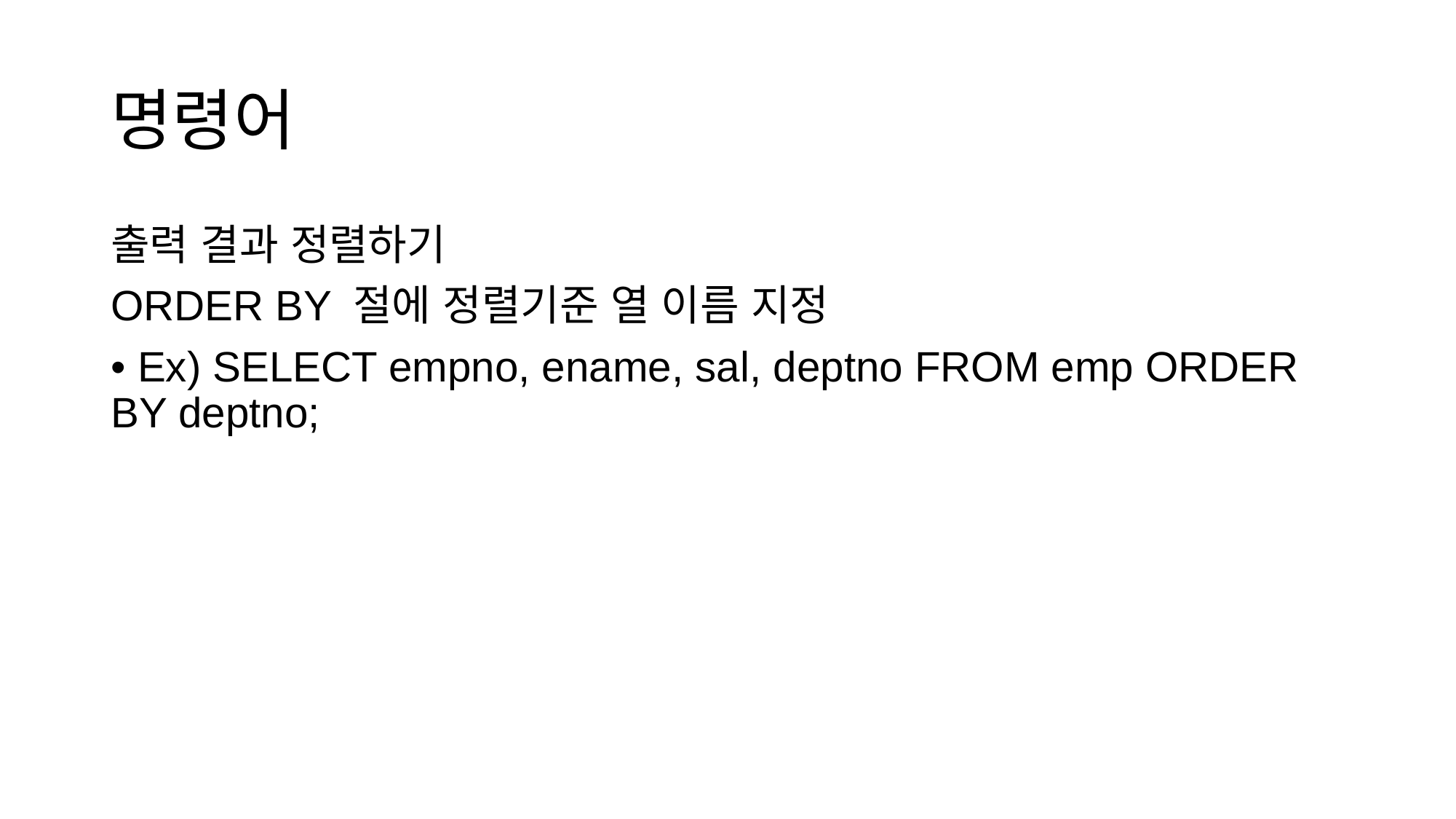

# 명령어
출력 결과 정렬하기
ORDER BY 절에 정렬기준 열 이름 지정
• Ex) SELECT empno, ename, sal, deptno FROM emp ORDER BY deptno;